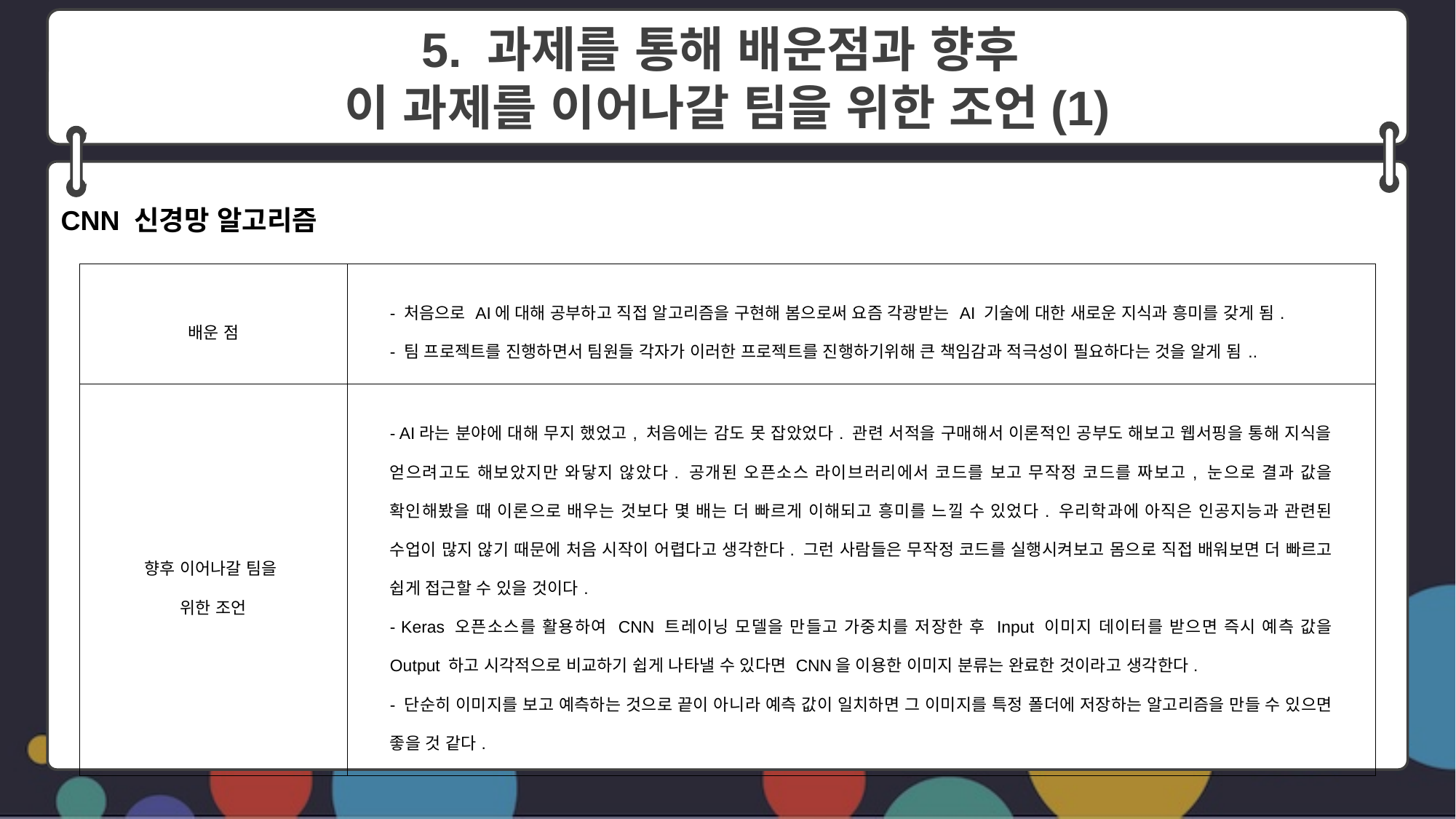

5. 과제를 통해 배운점과 향후
이 과제를 이어나갈 팀을 위한 조언(1)

CNN 신경망 알고리즘

| 배운 점 | - 처음으로 AI에 대해 공부하고 직접 알고리즘을 구현해 봄으로써 요즘 각광받는 AI 기술에 대한 새로운 지식과 흥미를 갖게 됨. - 팀 프로젝트를 진행하면서 팀원들 각자가 이러한 프로젝트를 진행하기위해 큰 책임감과 적극성이 필요하다는 것을 알게 됨.. |
| --- | --- |
| 향후 이어나갈 팀을 위한 조언 | - AI라는 분야에 대해 무지 했었고, 처음에는 감도 못 잡았었다. 관련 서적을 구매해서 이론적인 공부도 해보고 웹서핑을 통해 지식을 얻으려고도 해보았지만 와닿지 않았다. 공개된 오픈소스 라이브러리에서 코드를 보고 무작정 코드를 짜보고, 눈으로 결과 값을 확인해봤을 때 이론으로 배우는 것보다 몇 배는 더 빠르게 이해되고 흥미를 느낄 수 있었다. 우리학과에 아직은 인공지능과 관련된 수업이 많지 않기 때문에 처음 시작이 어렵다고 생각한다. 그런 사람들은 무작정 코드를 실행시켜보고 몸으로 직접 배워보면 더 빠르고 쉽게 접근할 수 있을 것이다. - Keras 오픈소스를 활용하여 CNN 트레이닝 모델을 만들고 가중치를 저장한 후 Input 이미지 데이터를 받으면 즉시 예측 값을 Output 하고 시각적으로 비교하기 쉽게 나타낼 수 있다면 CNN을 이용한 이미지 분류는 완료한 것이라고 생각한다. - 단순히 이미지를 보고 예측하는 것으로 끝이 아니라 예측 값이 일치하면 그 이미지를 특정 폴더에 저장하는 알고리즘을 만들 수 있으면 좋을 것 같다. |